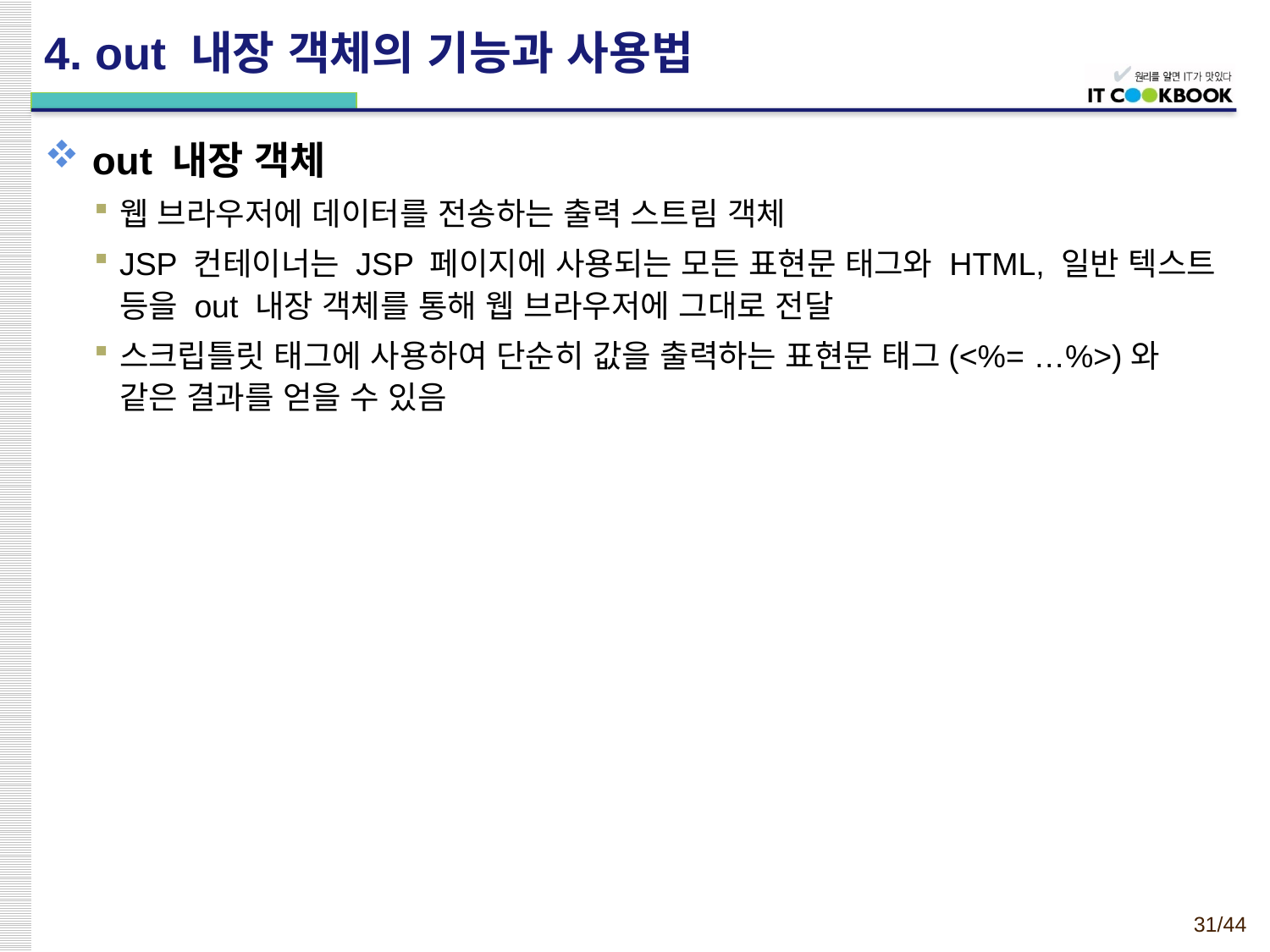

# 4. out 내장 객체의 기능과 사용법
out 내장 객체
웹 브라우저에 데이터를 전송하는 출력 스트림 객체
JSP 컨테이너는 JSP 페이지에 사용되는 모든 표현문 태그와 HTML, 일반 텍스트 등을 out 내장 객체를 통해 웹 브라우저에 그대로 전달
스크립틀릿 태그에 사용하여 단순히 값을 출력하는 표현문 태그(<%= …%>)와 같은 결과를 얻을 수 있음